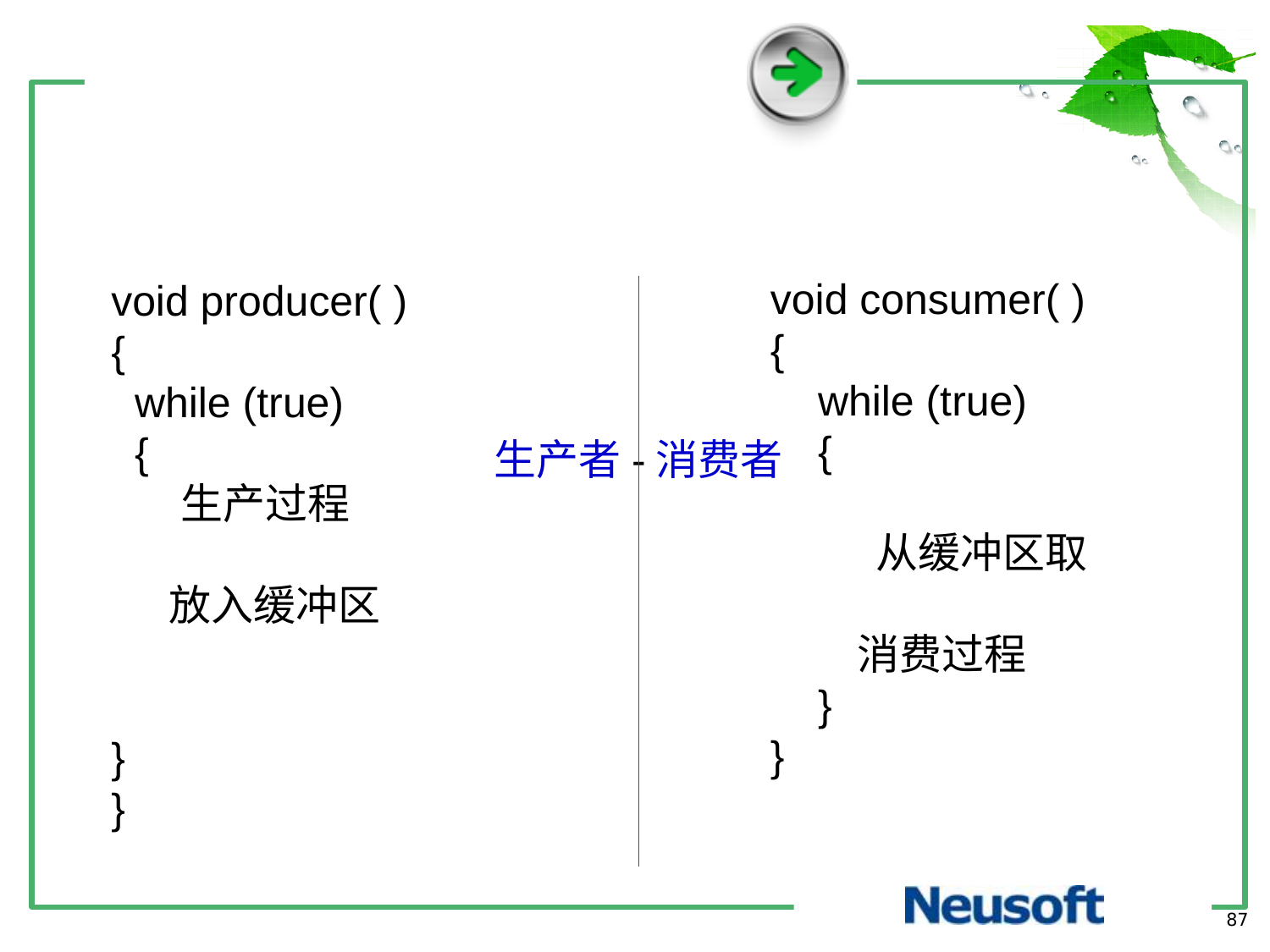

void consumer( )
{
    while (true)
    {

        从缓冲区取

        消费过程
    }
}
void producer( )
{
  while (true)
  {
     生产过程

     放入缓冲区

}
}

生产者-消费者
87